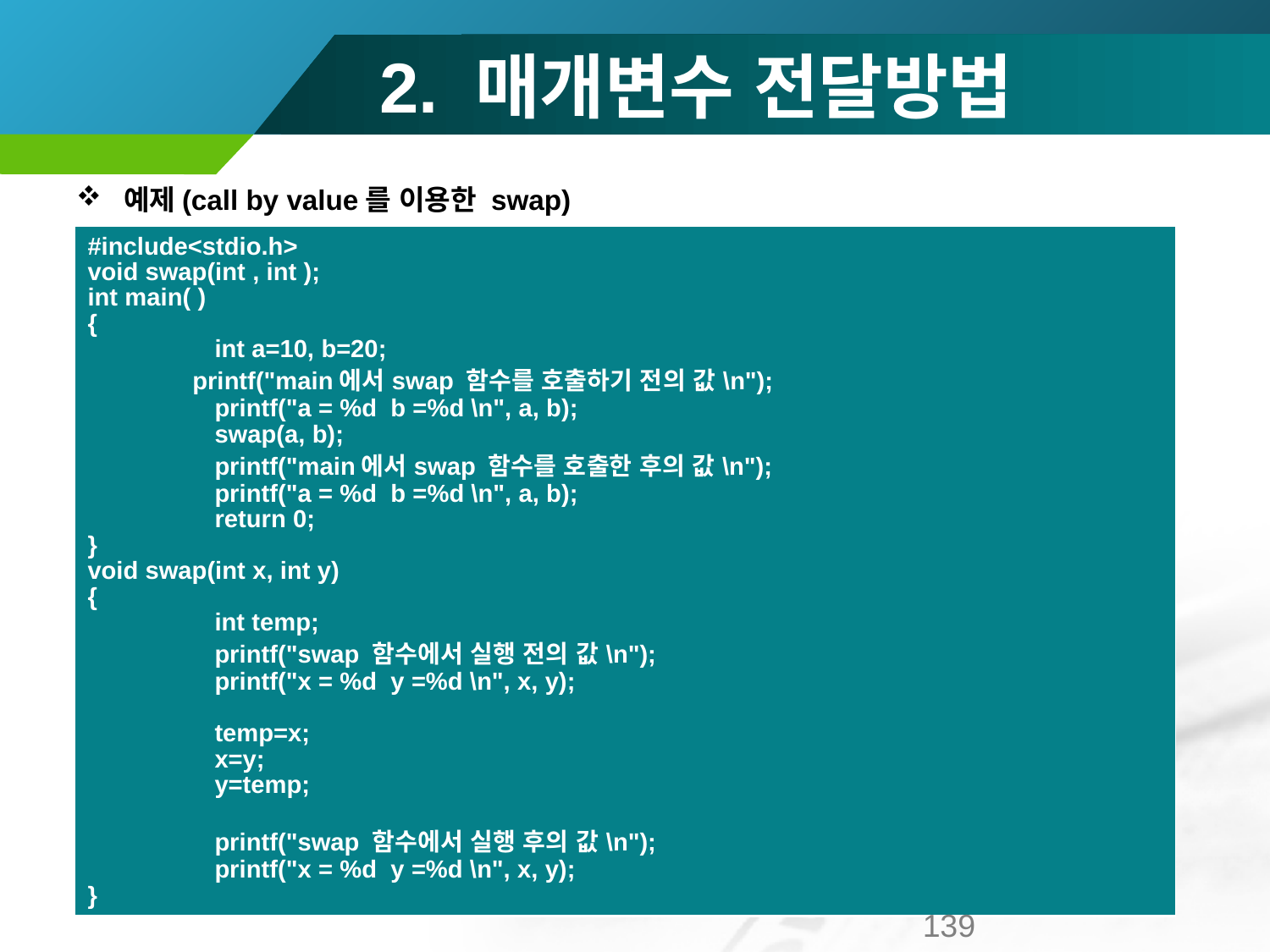

# 2. 매개변수 전달방법
예제(call by value를 이용한 swap)
| #include<stdio.h> void swap(int , int ); int main( ) { int a=10, b=20; printf("main에서swap 함수를 호출하기 전의 값\n"); printf("a = %d b =%d \n", a, b); swap(a, b); printf("main에서swap 함수를 호출한 후의 값\n"); printf("a = %d b =%d \n", a, b); return 0; } void swap(int x, int y) { int temp; printf("swap 함수에서 실행 전의 값\n"); printf("x = %d y =%d \n", x, y); temp=x; x=y; y=temp; printf("swap 함수에서 실행 후의 값\n"); printf("x = %d y =%d \n", x, y); } |
| --- |
139